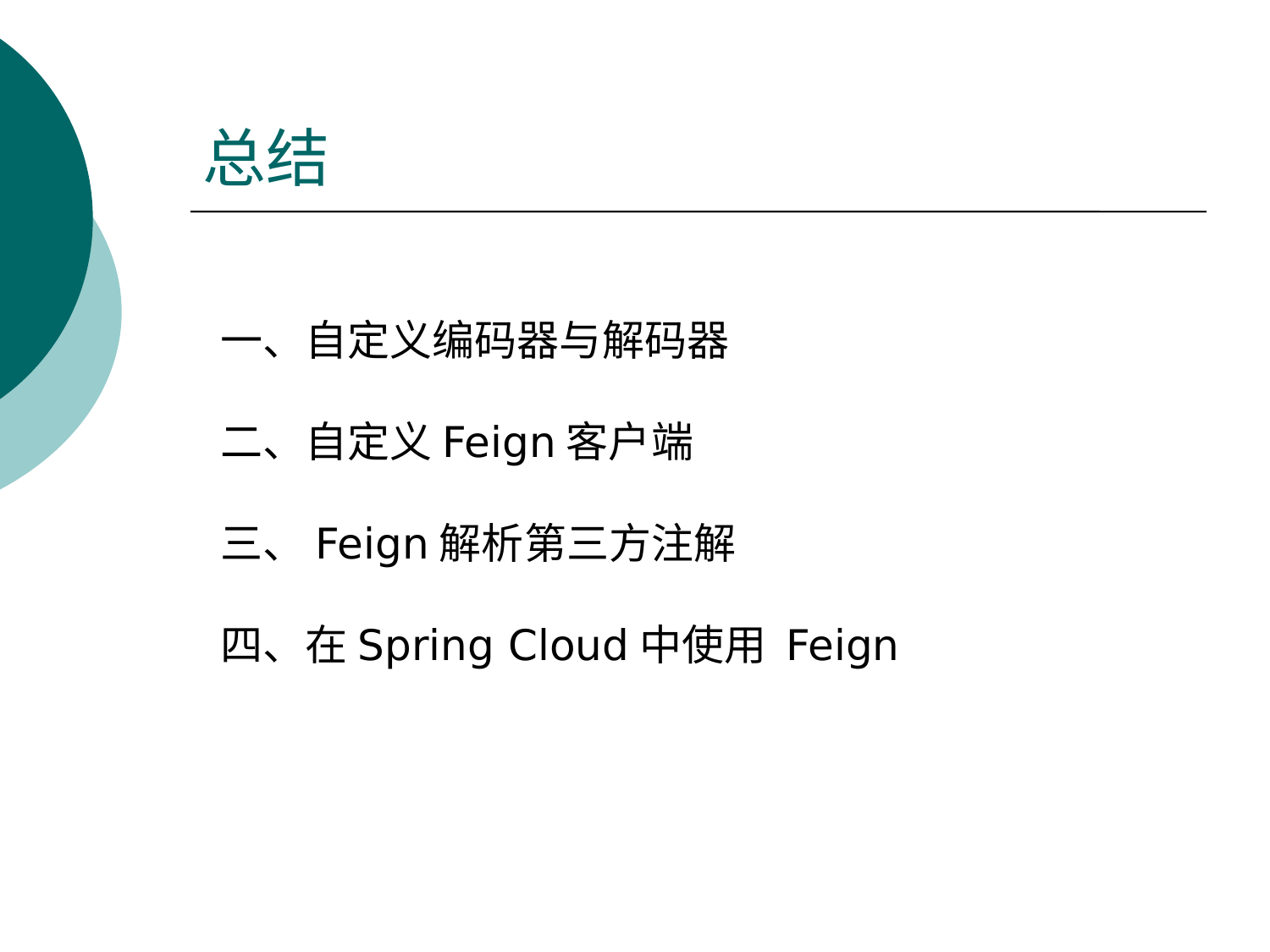

# 总结
一、自定义编码器与解码器

二、自定义Feign客户端

三、Feign解析第三方注解

四、在Spring Cloud中使用 Feign